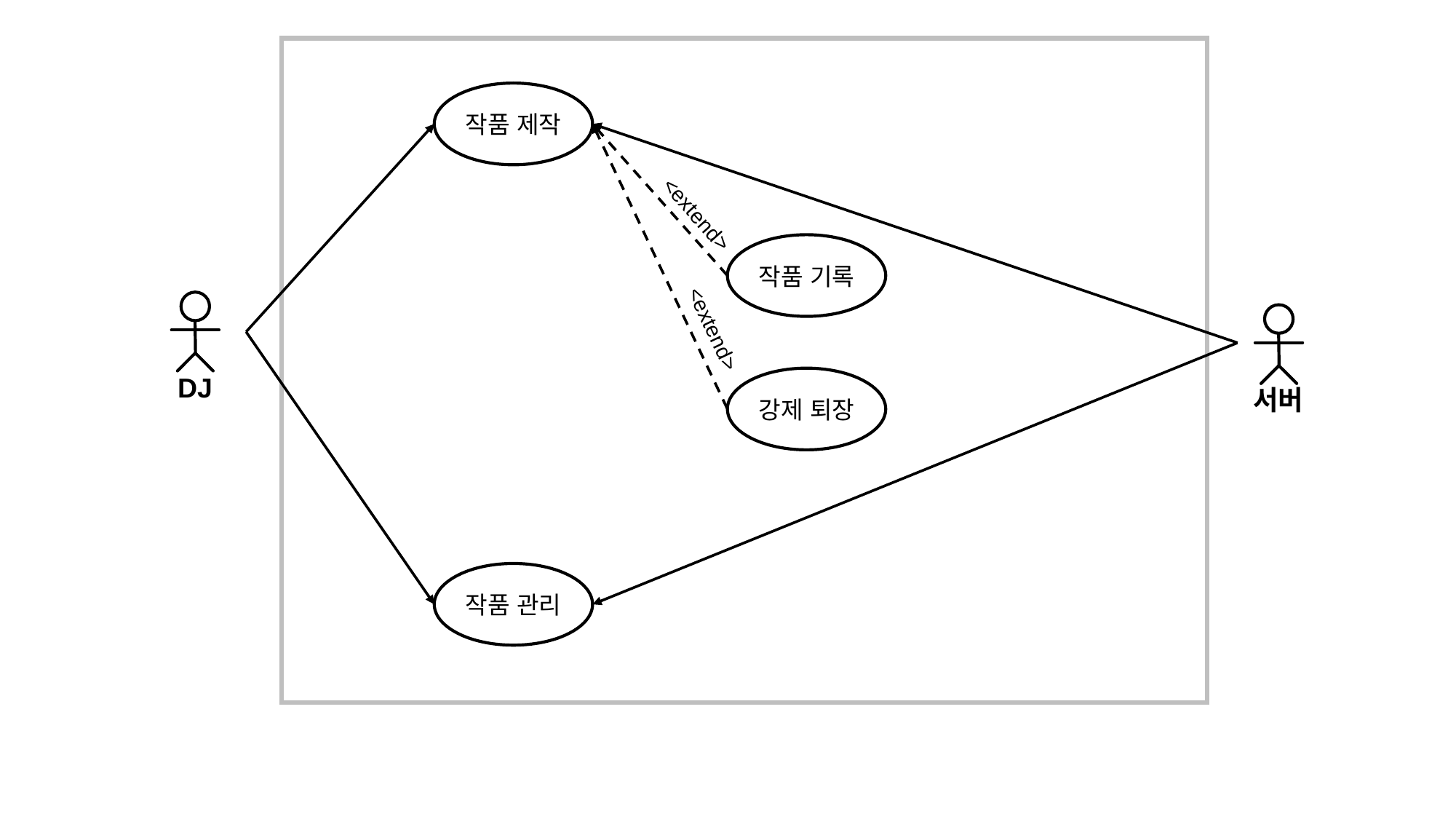

작품 제작
<extend>

작품 기록

DJ

서버

<extend>

강제 퇴장

작품 관리